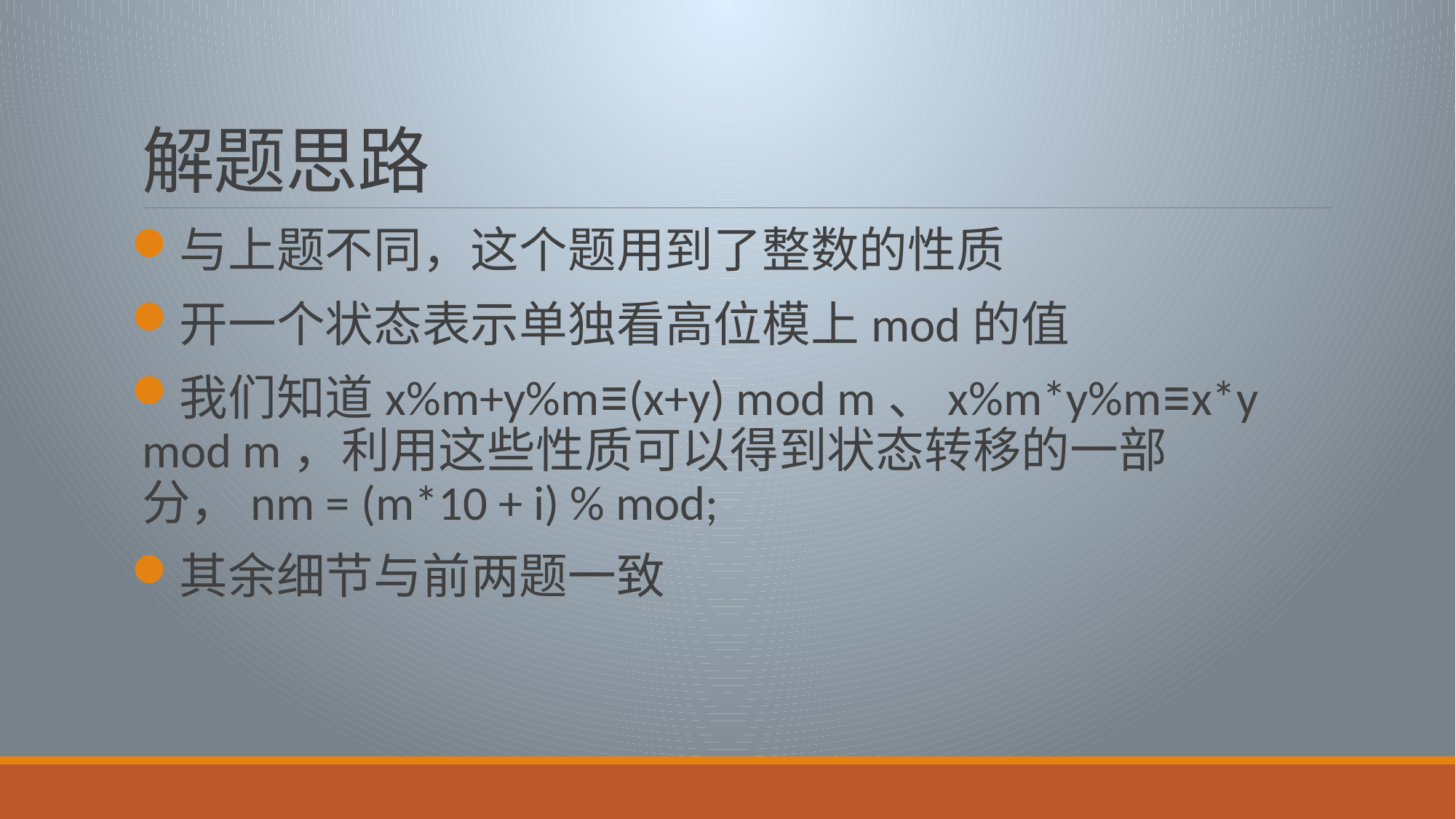

# 解题思路
与上题不同，这个题用到了整数的性质
开一个状态表示单独看高位模上mod的值
我们知道x%m+y%m≡(x+y) mod m、x%m*y%m≡x*y mod m，利用这些性质可以得到状态转移的一部分，nm = (m*10 + i) % mod;
其余细节与前两题一致